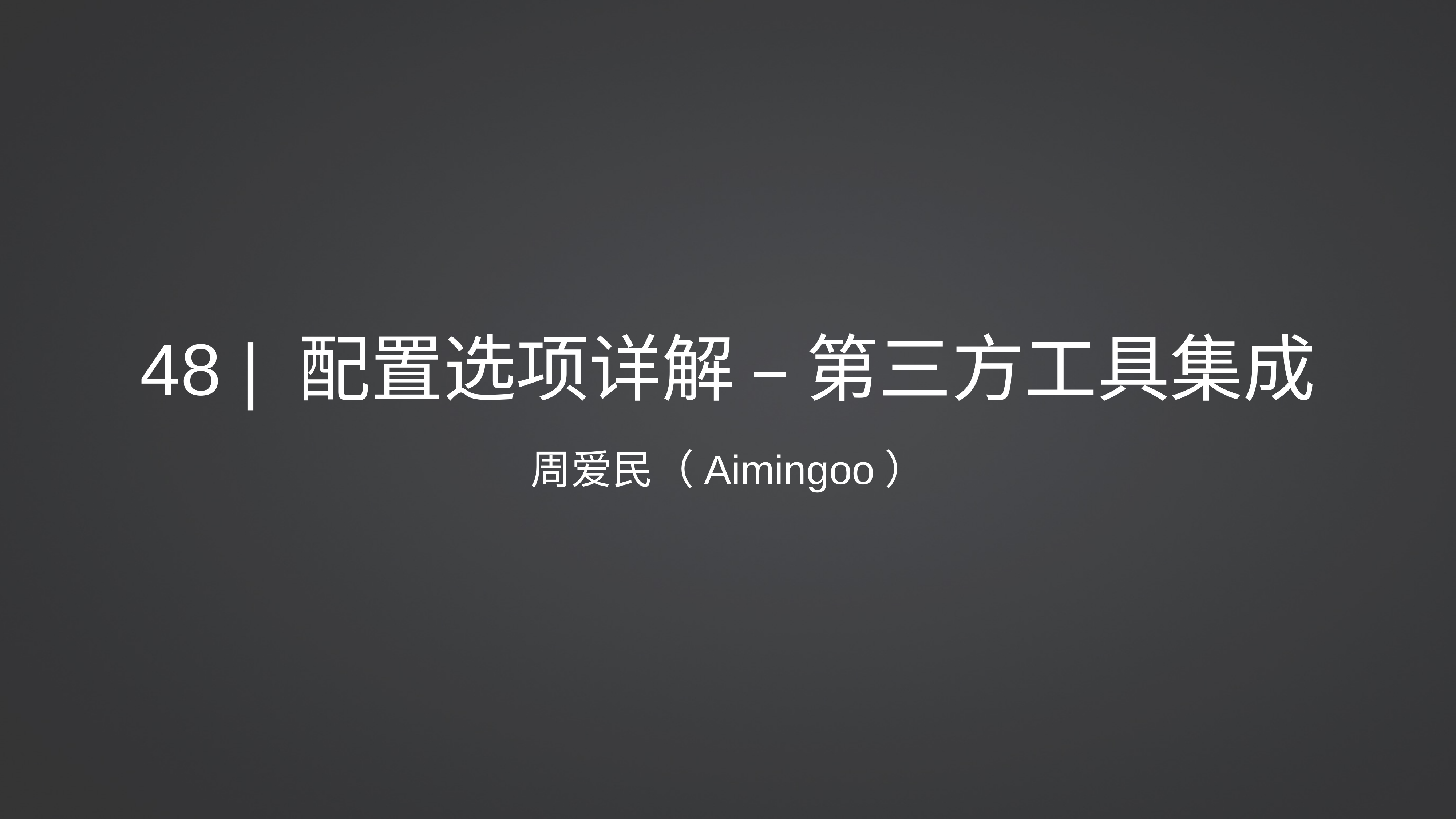

# 48 | 配置选项详解 – 第三方工具集成
周爱民（Aimingoo）